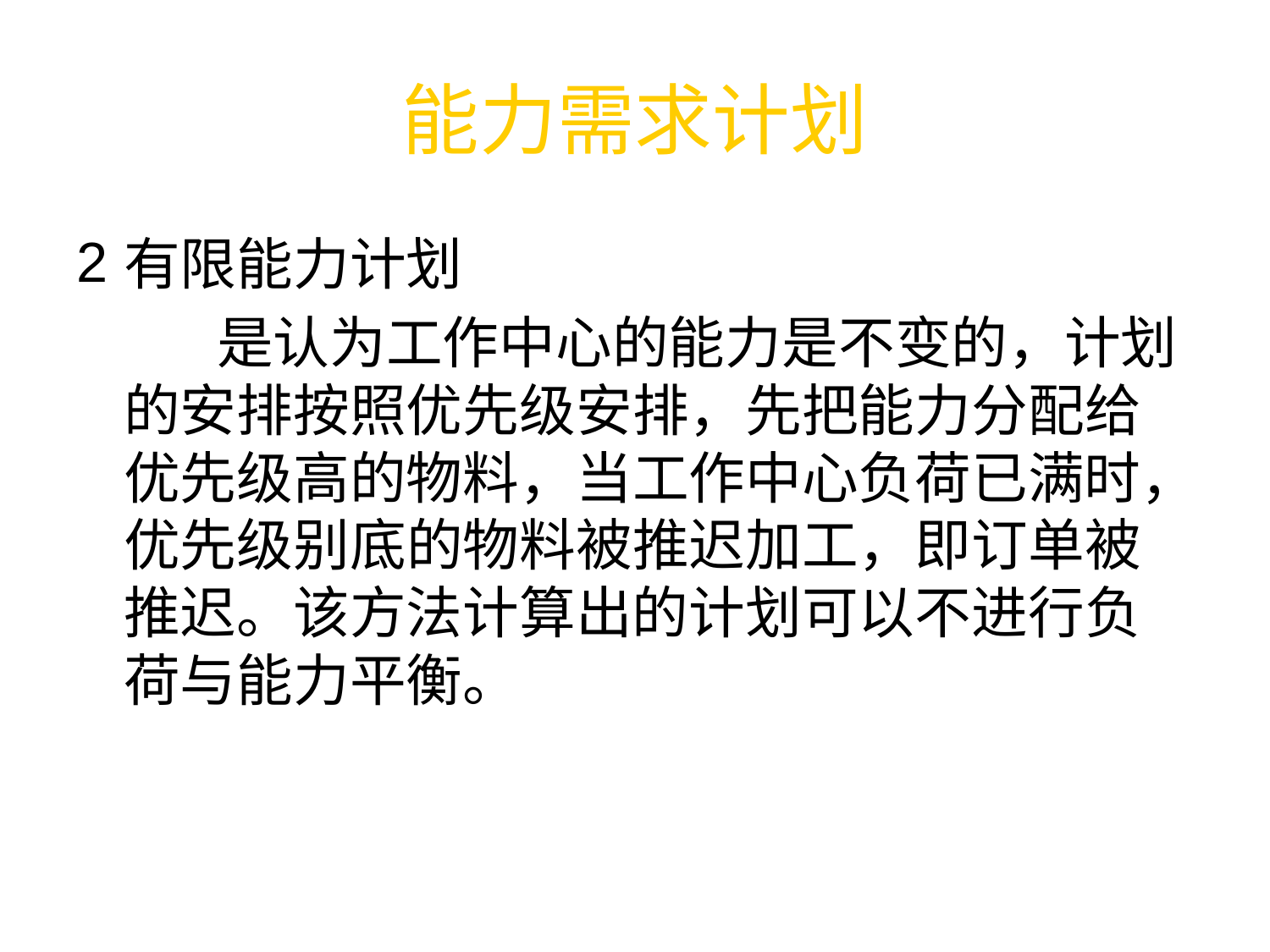

# 能力需求计划
有限能力计划
          是认为工作中心的能力是不变的，计划的安排按照优先级安排，先把能力分配给优先级高的物料，当工作中心负荷已满时，优先级别底的物料被推迟加工，即订单被推迟。该方法计算出的计划可以不进行负荷与能力平衡。